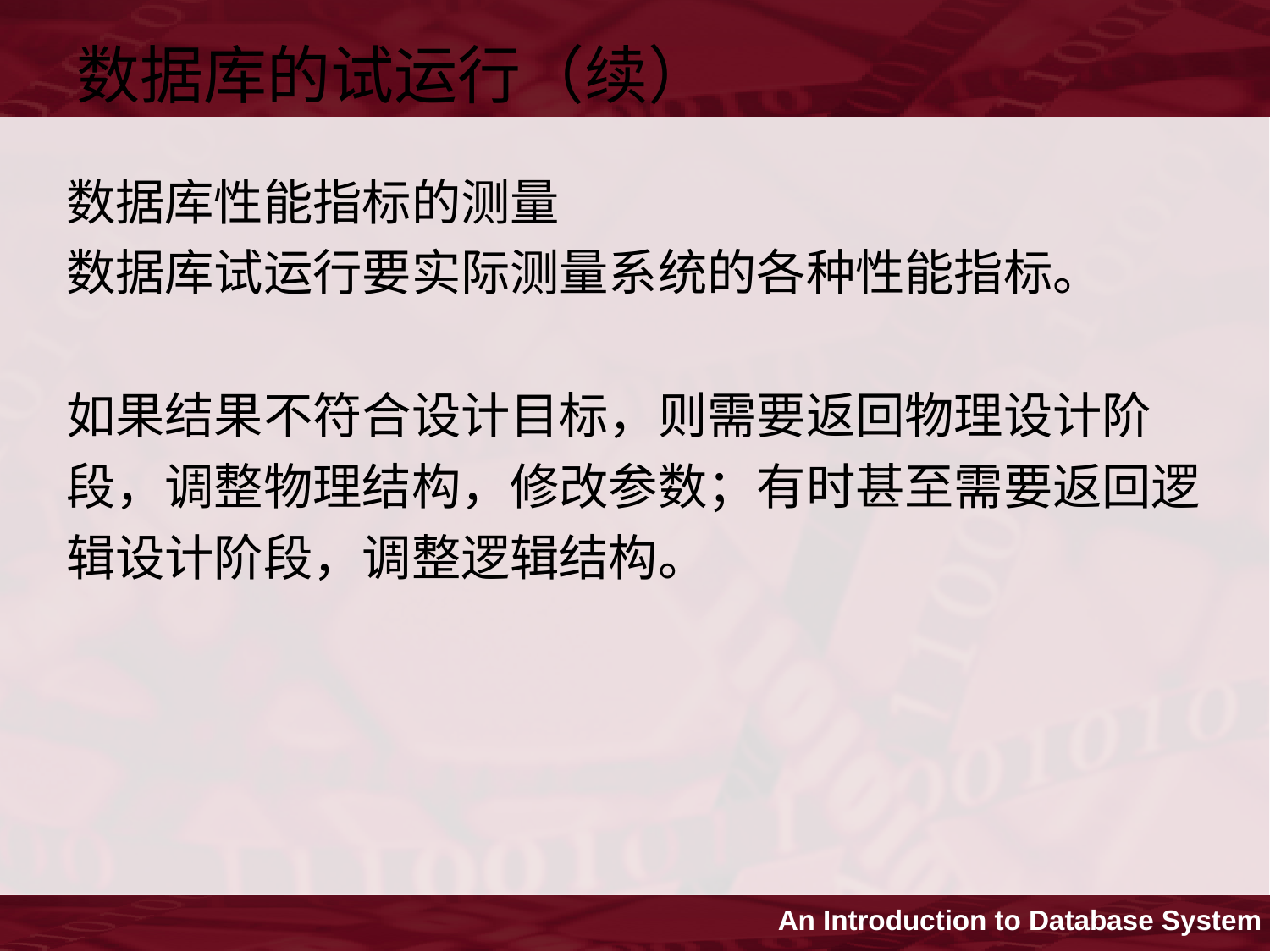

数据库的试运行（续）
数据库性能指标的测量
数据库试运行要实际测量系统的各种性能指标。

如果结果不符合设计目标，则需要返回物理设计阶段，调整物理结构，修改参数；有时甚至需要返回逻辑设计阶段，调整逻辑结构。